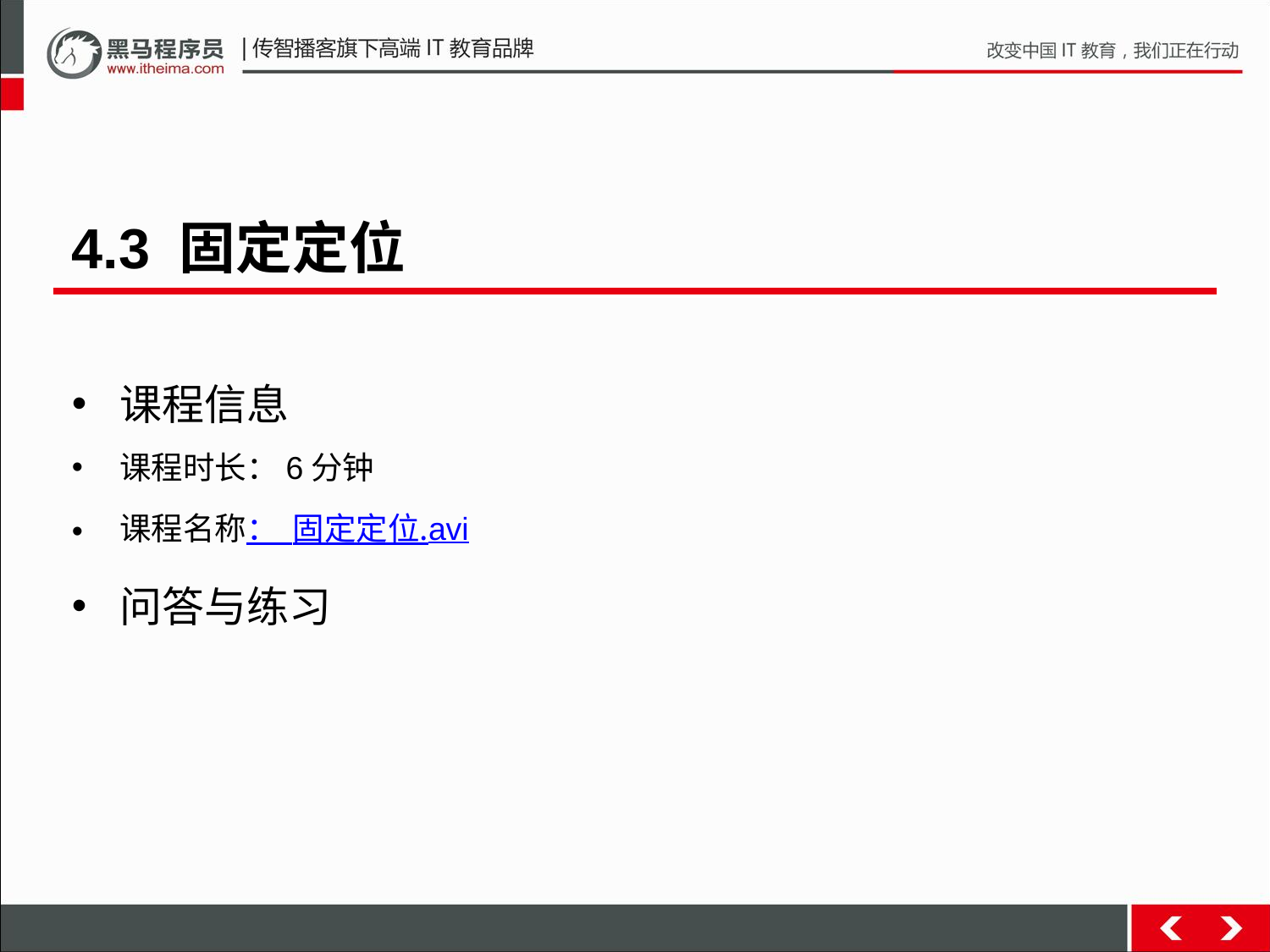

4.3 固定定位
课程信息
课程时长：6分钟
课程名称：  固定定位.avi
问答与练习